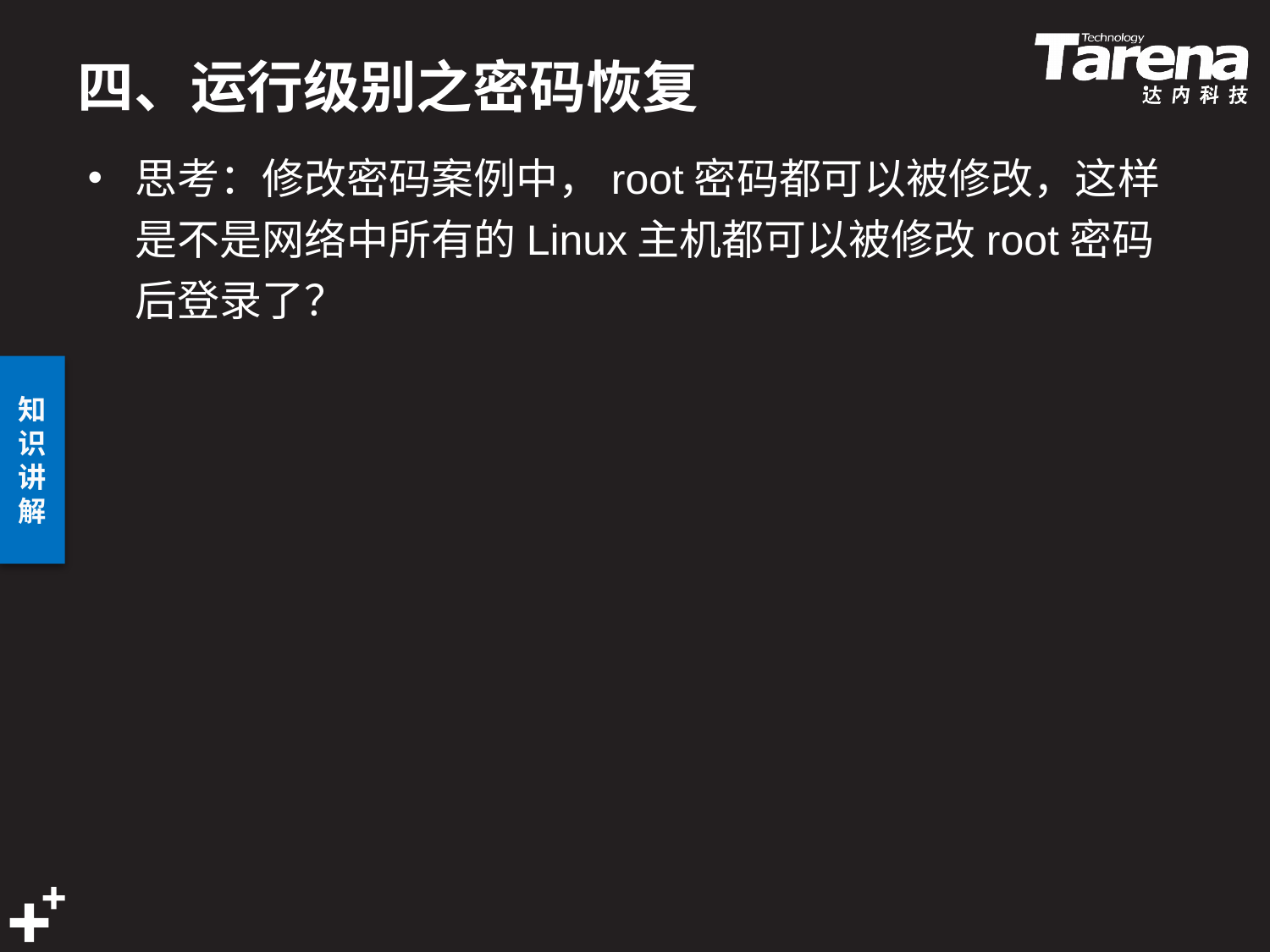

# 四、运行级别之密码恢复
思考：修改密码案例中，root密码都可以被修改，这样是不是网络中所有的Linux主机都可以被修改root密码后登录了？